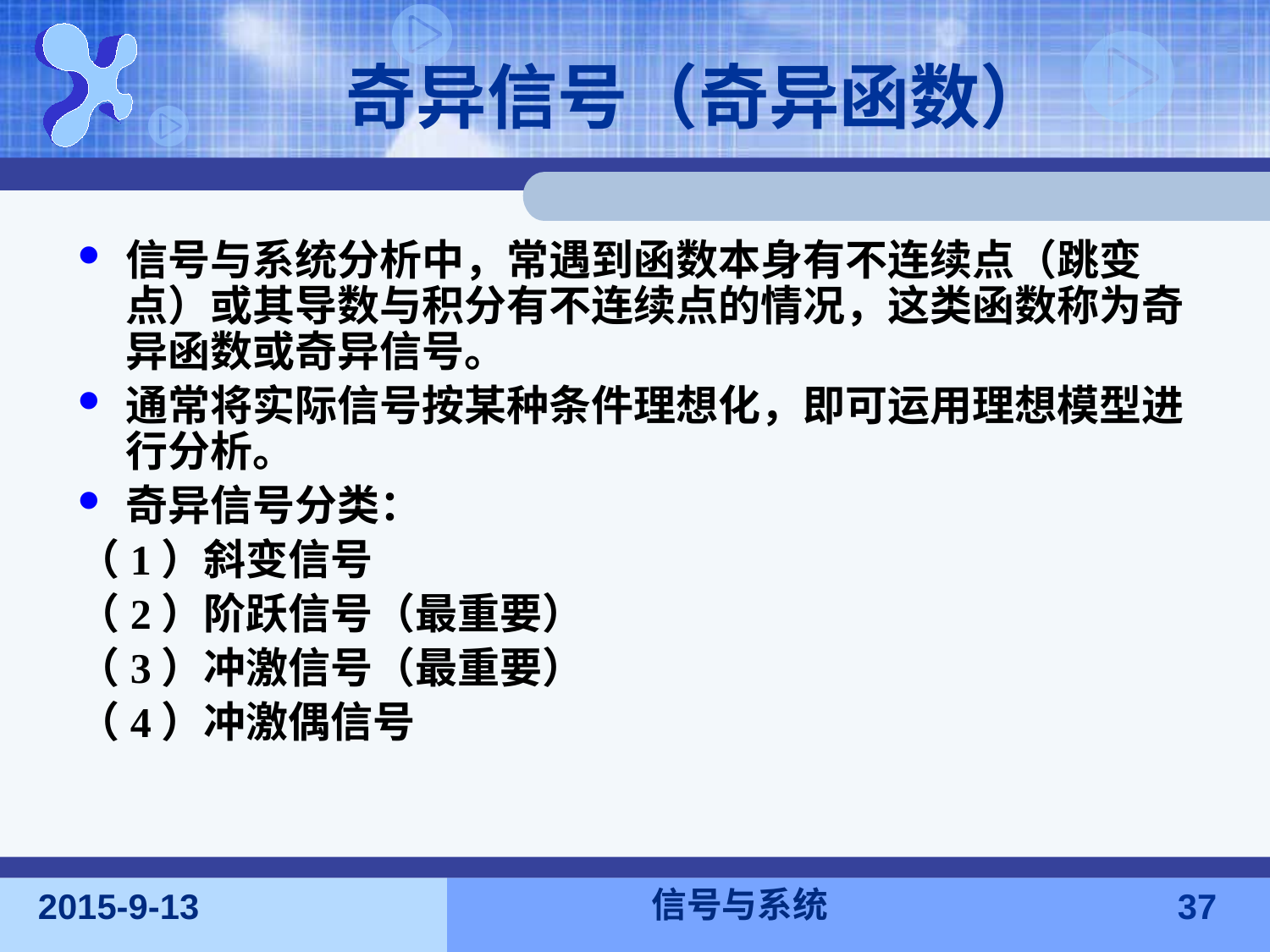

# 奇异信号（奇异函数）
信号与系统分析中，常遇到函数本身有不连续点（跳变点）或其导数与积分有不连续点的情况，这类函数称为奇异函数或奇异信号。
通常将实际信号按某种条件理想化，即可运用理想模型进行分析。
奇异信号分类：
（1）斜变信号
（2）阶跃信号（最重要）
（3）冲激信号（最重要）
（4）冲激偶信号
信号与系统
2015-9-13
37